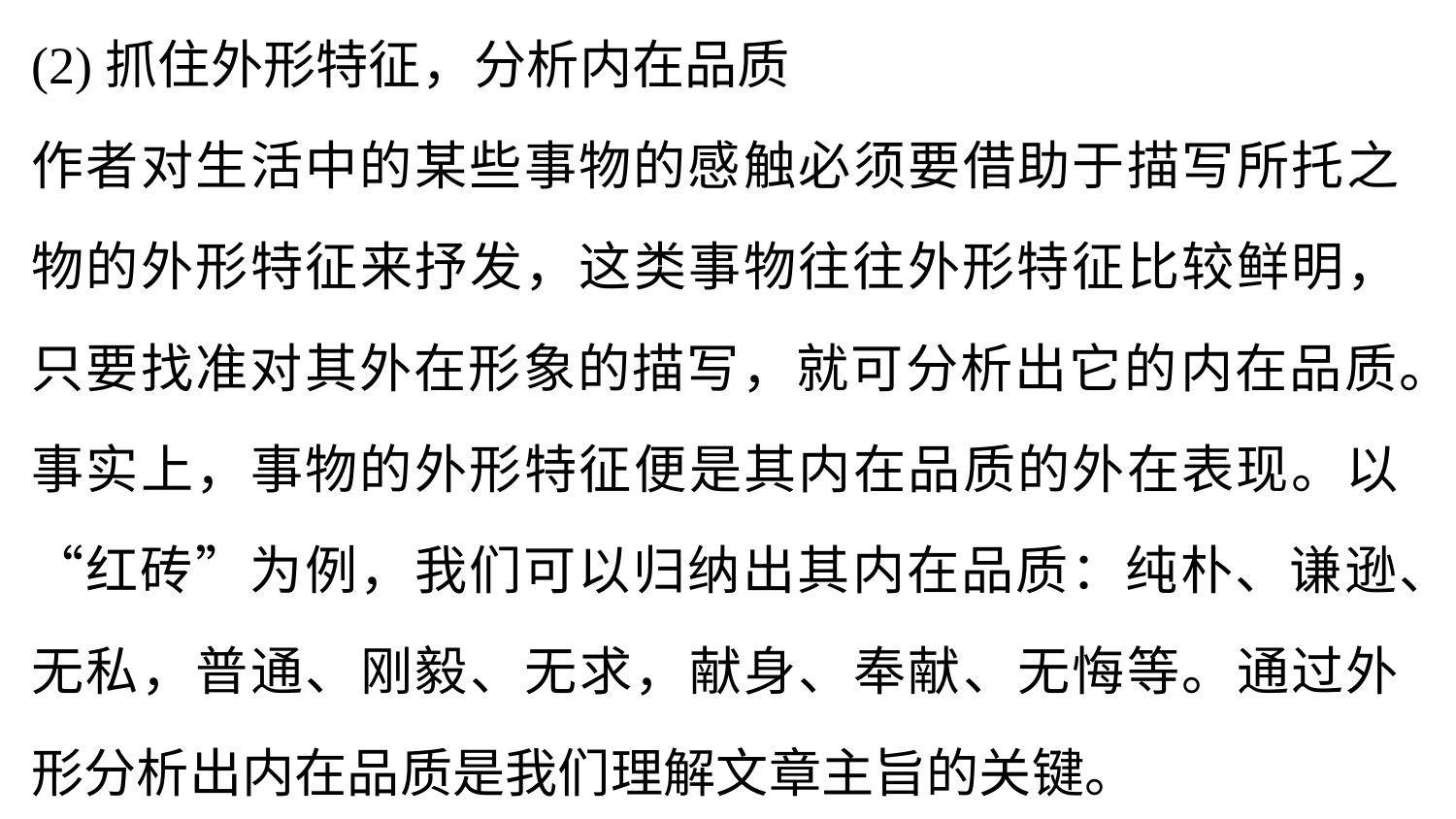

(2)抓住外形特征，分析内在品质
作者对生活中的某些事物的感触必须要借助于描写所托之物的外形特征来抒发，这类事物往往外形特征比较鲜明，只要找准对其外在形象的描写，就可分析出它的内在品质。事实上，事物的外形特征便是其内在品质的外在表现。以“红砖”为例，我们可以归纳出其内在品质：纯朴、谦逊、无私，普通、刚毅、无求，献身、奉献、无悔等。通过外形分析出内在品质是我们理解文章主旨的关键。